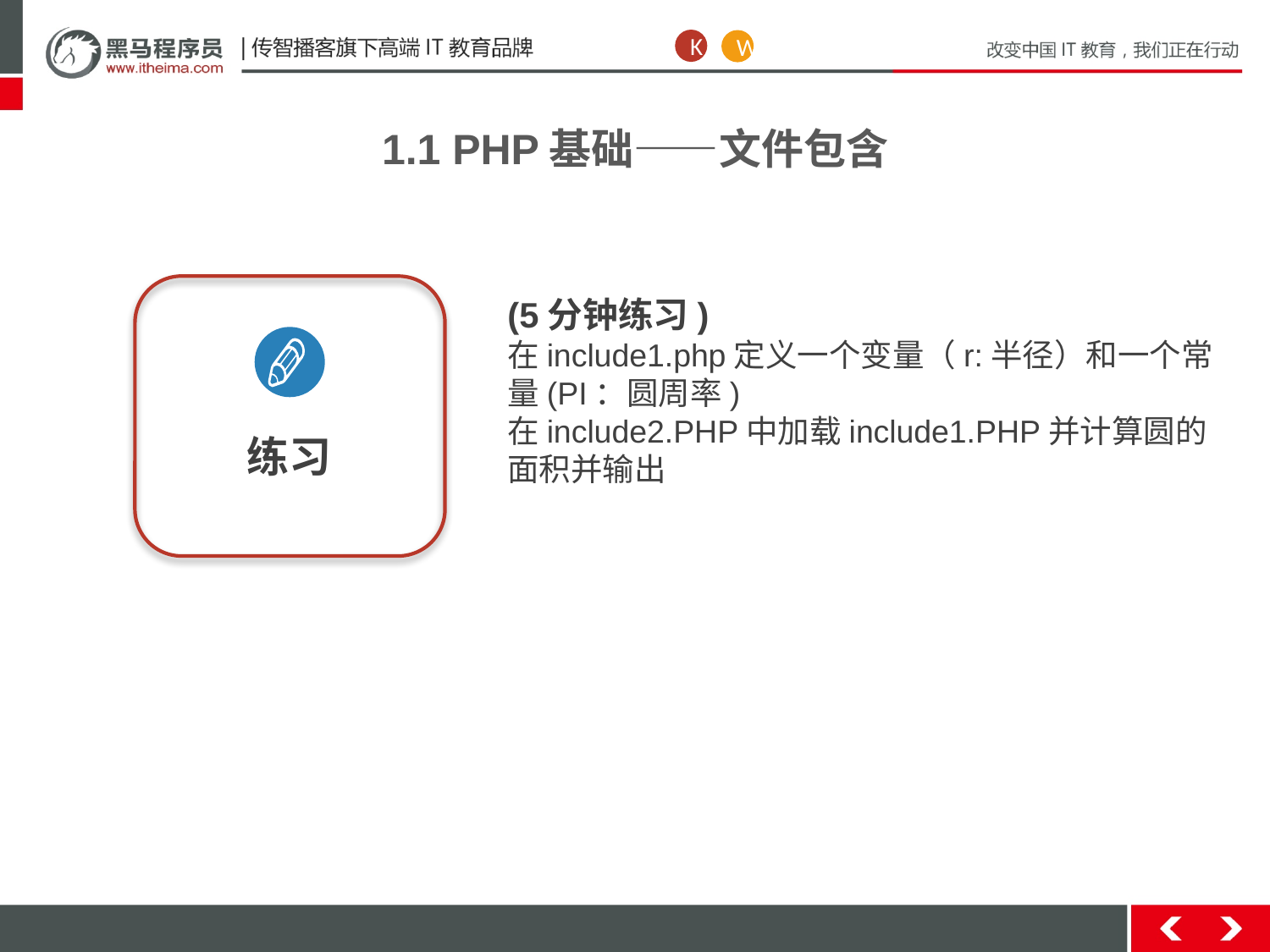

K
W
1.1 PHP基础——文件包含

练习
(5分钟练习)
在include1.php定义一个变量（r:半径）和一个常量(PI：圆周率)
在include2.PHP中加载include1.PHP并计算圆的面积并输出